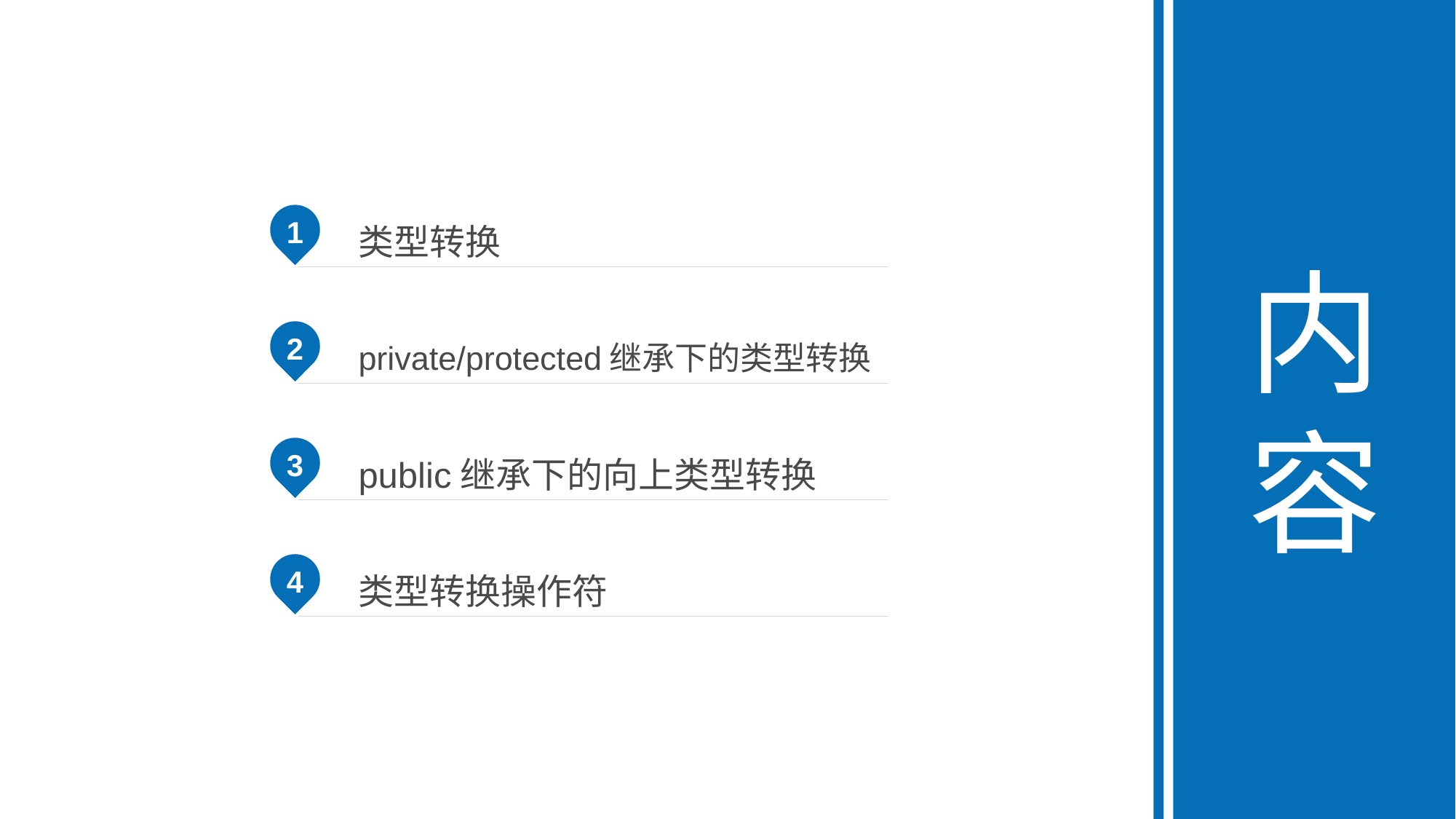

内容

1
类型转换
2
private/protected继承下的类型转换
3
public继承下的向上类型转换
4
类型转换操作符